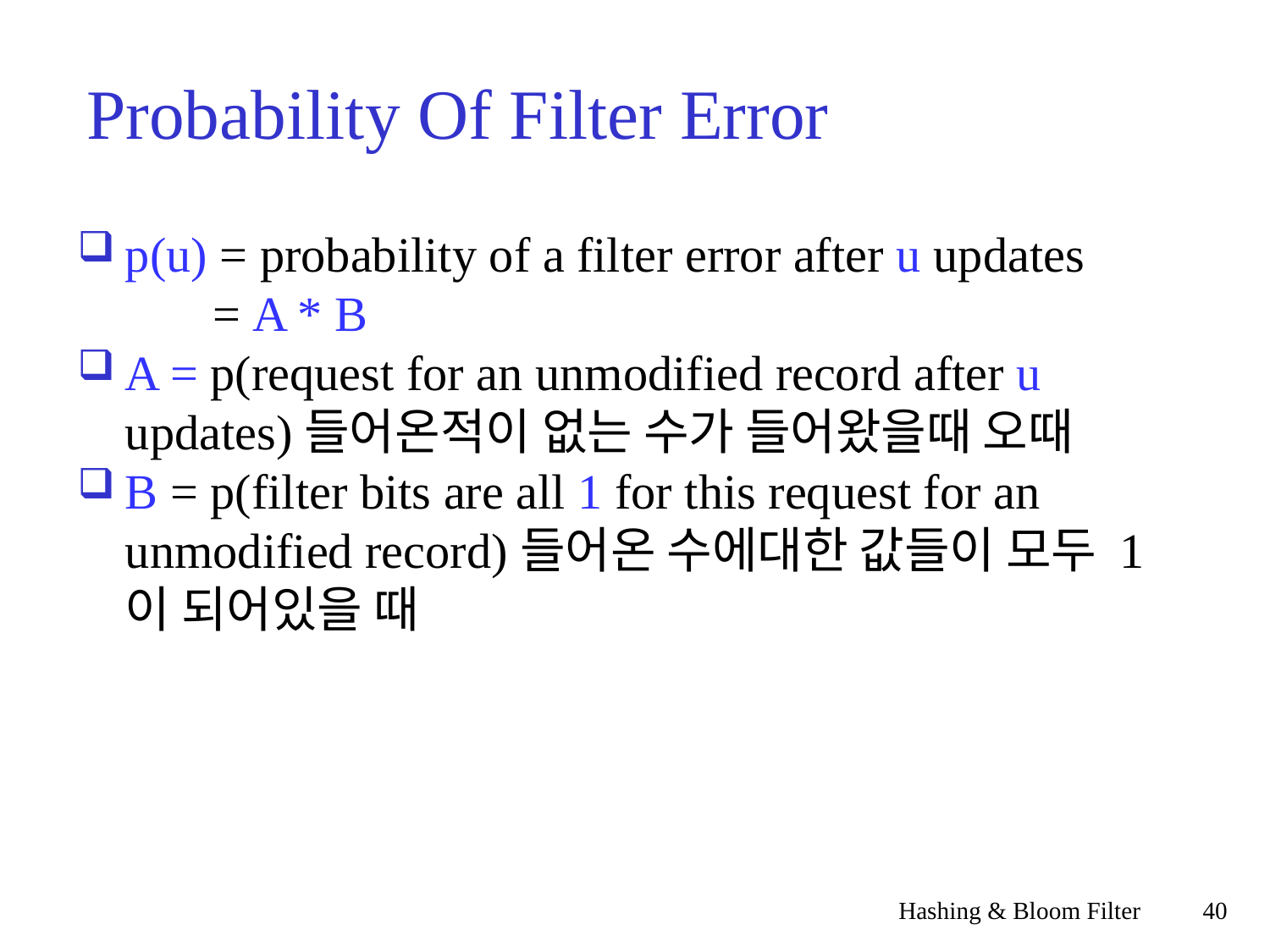

Probability Of Filter Error
p(u) = probability of a filter error after u updates
           = A * B
A = p(request for an unmodified record after u updates)들어온적이 없는 수가 들어왔을때 오때
B = p(filter bits are all 1 for this request for an unmodified record)들어온 수에대한 값들이 모두 1이 되어있을 때
Hashing & Bloom Filter
40